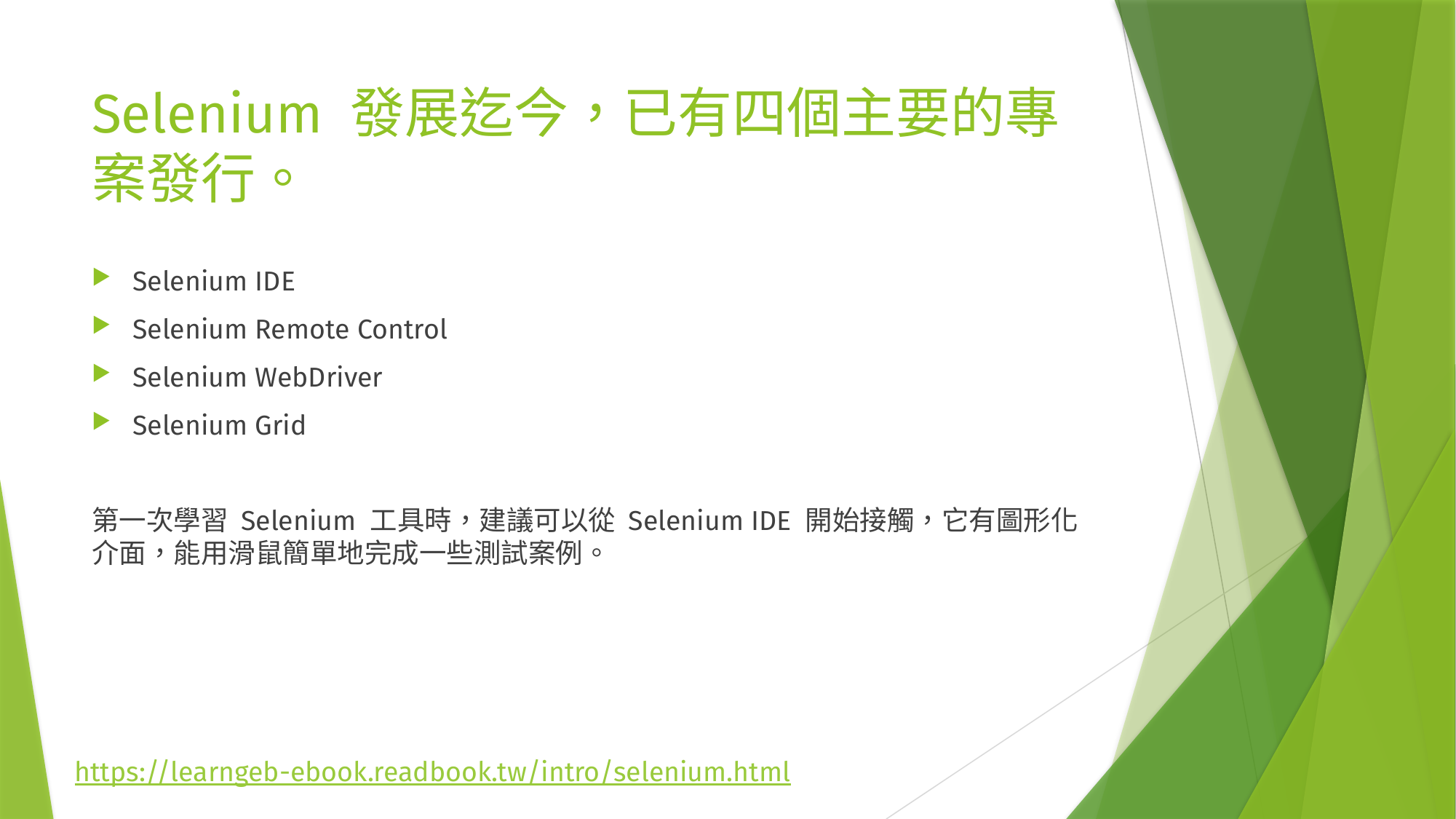

# Selenium 發展迄今，已有四個主要的專案發行。
Selenium IDE
Selenium Remote Control
Selenium WebDriver
Selenium Grid

第一次學習 Selenium 工具時，建議可以從 Selenium IDE 開始接觸，它有圖形化介面，能用滑鼠簡單地完成一些測試案例。

https://learngeb-ebook.readbook.tw/intro/selenium.html